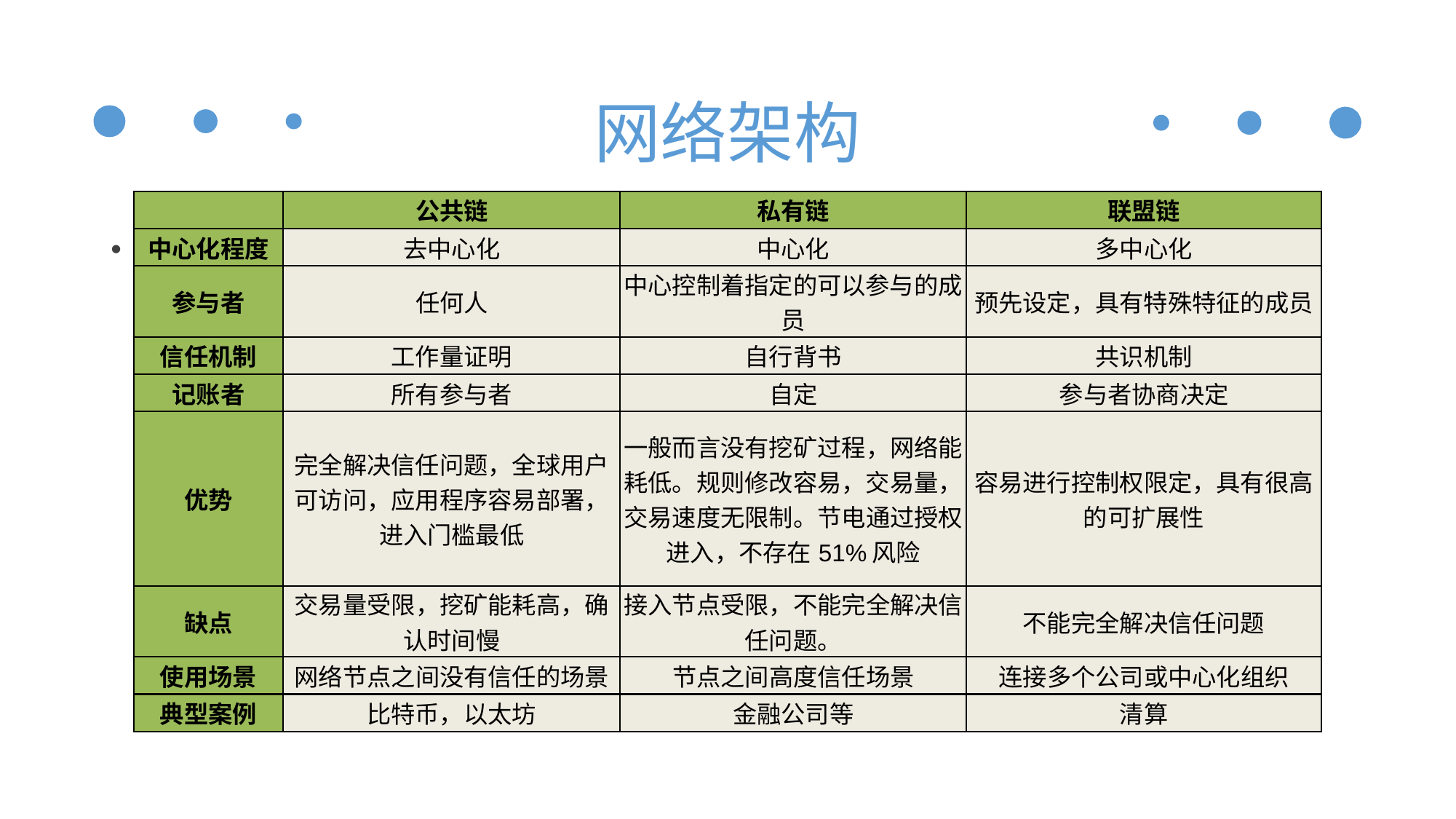

# 网络架构
|  | 公共链 | 私有链 | 联盟链 |
| --- | --- | --- | --- |
| 中心化程度 | 去中心化 | 中心化 | 多中心化 |
| 参与者 | 任何人 | 中心控制着指定的可以参与的成员 | 预先设定，具有特殊特征的成员 |
| 信任机制 | 工作量证明 | 自行背书 | 共识机制 |
| 记账者 | 所有参与者 | 自定 | 参与者协商决定 |
| 优势 | 完全解决信任问题，全球用户可访问，应用程序容易部署，进入门槛最低 | 一般而言没有挖矿过程，网络能耗低。规则修改容易，交易量，交易速度无限制。节电通过授权进入，不存在51%风险 | 容易进行控制权限定，具有很高的可扩展性 |
| 缺点 | 交易量受限，挖矿能耗高，确认时间慢 | 接入节点受限，不能完全解决信任问题。 | 不能完全解决信任问题 |
| 使用场景 | 网络节点之间没有信任的场景 | 节点之间高度信任场景 | 连接多个公司或中心化组织 |
| 典型案例 | 比特币，以太坊 | 金融公司等 | 清算 |